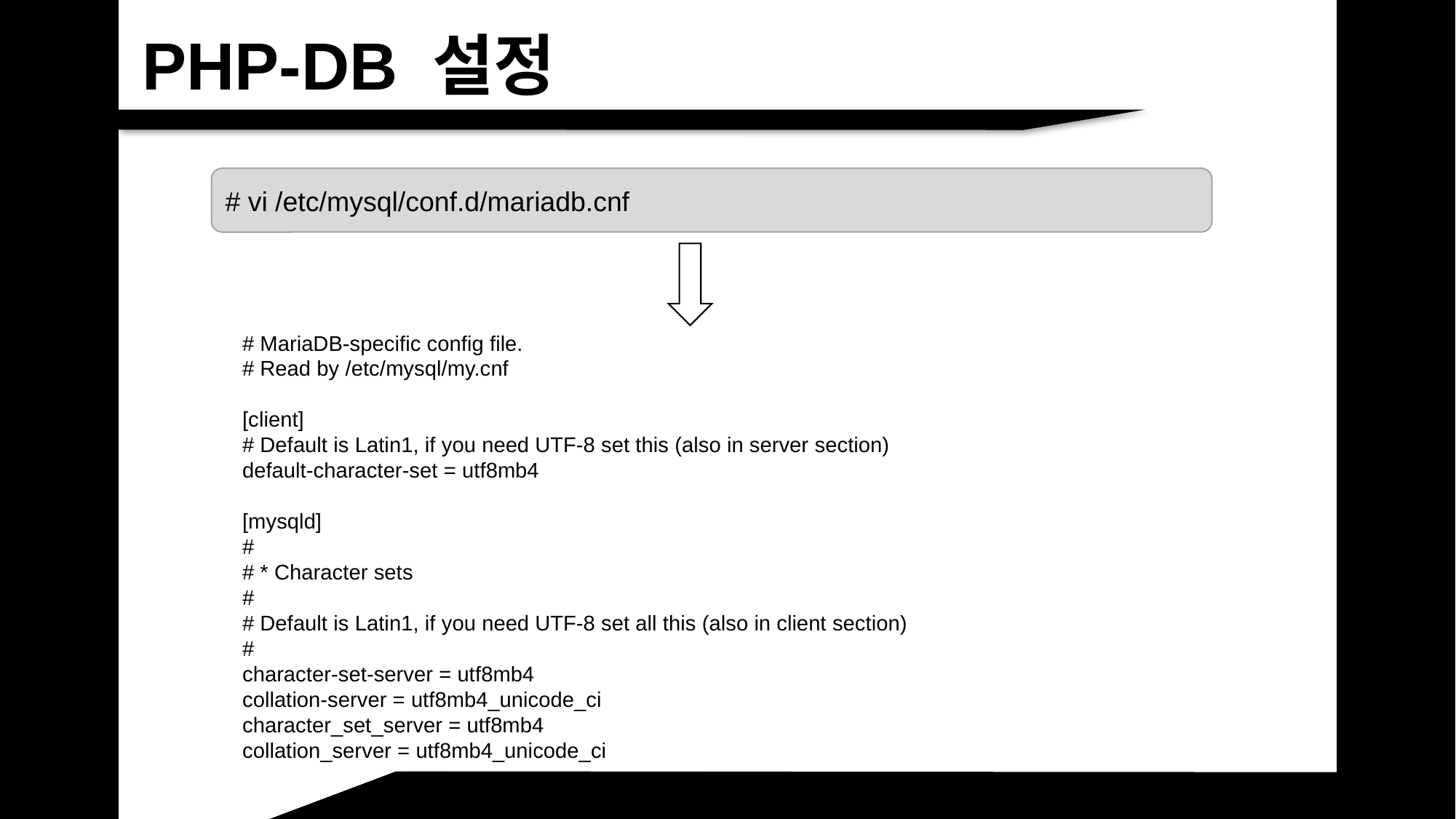

PHP-DB 설정

# vi /etc/mysql/conf.d/mariadb.cnf

# MariaDB-specific config file.
# Read by /etc/mysql/my.cnf

[client]
# Default is Latin1, if you need UTF-8 set this (also in server section)
default-character-set = utf8mb4

[mysqld]
#
# * Character sets
#
# Default is Latin1, if you need UTF-8 set all this (also in client section)
#
character-set-server = utf8mb4
collation-server = utf8mb4_unicode_ci
character_set_server = utf8mb4
collation_server = utf8mb4_unicode_ci